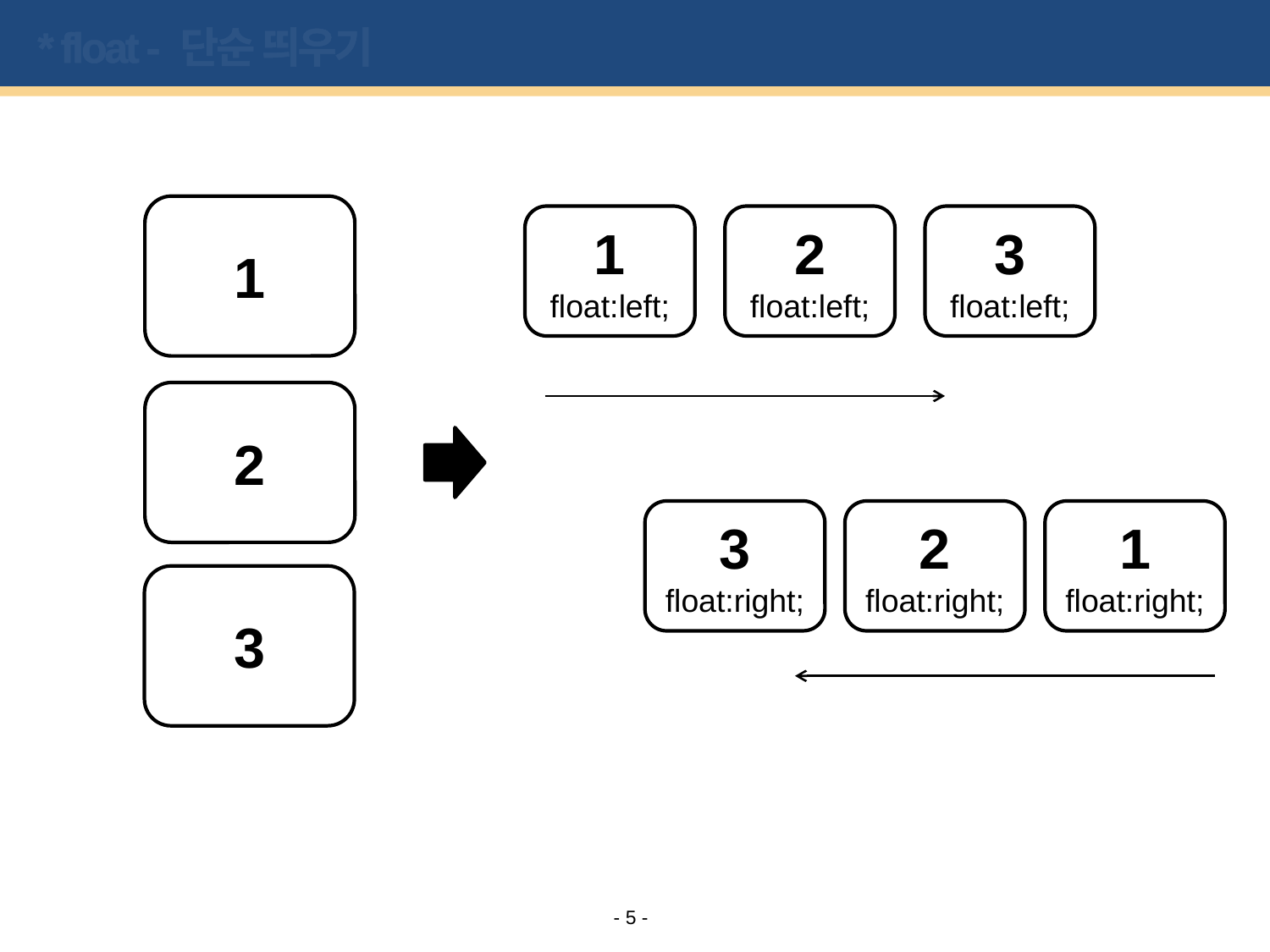

# * float - 단순 띄우기
1
1
float:left;
2
float:left;
3
float:left;
2

3
float:right;
2
float:right;
1
float:right;
3